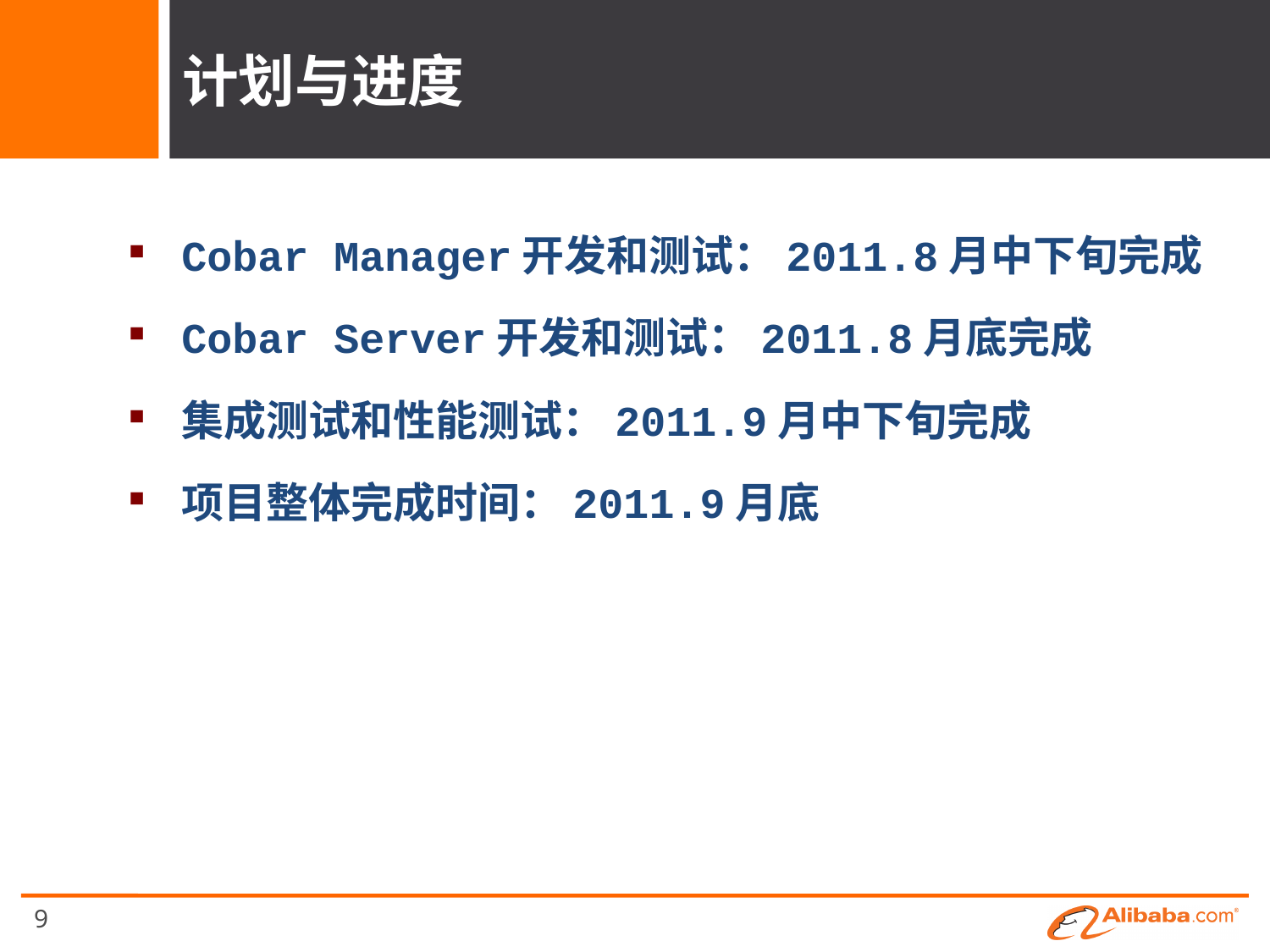

# 计划与进度
Cobar Manager开发和测试：2011.8月中下旬完成
Cobar Server开发和测试：2011.8月底完成
集成测试和性能测试：2011.9月中下旬完成
项目整体完成时间：2011.9月底
9